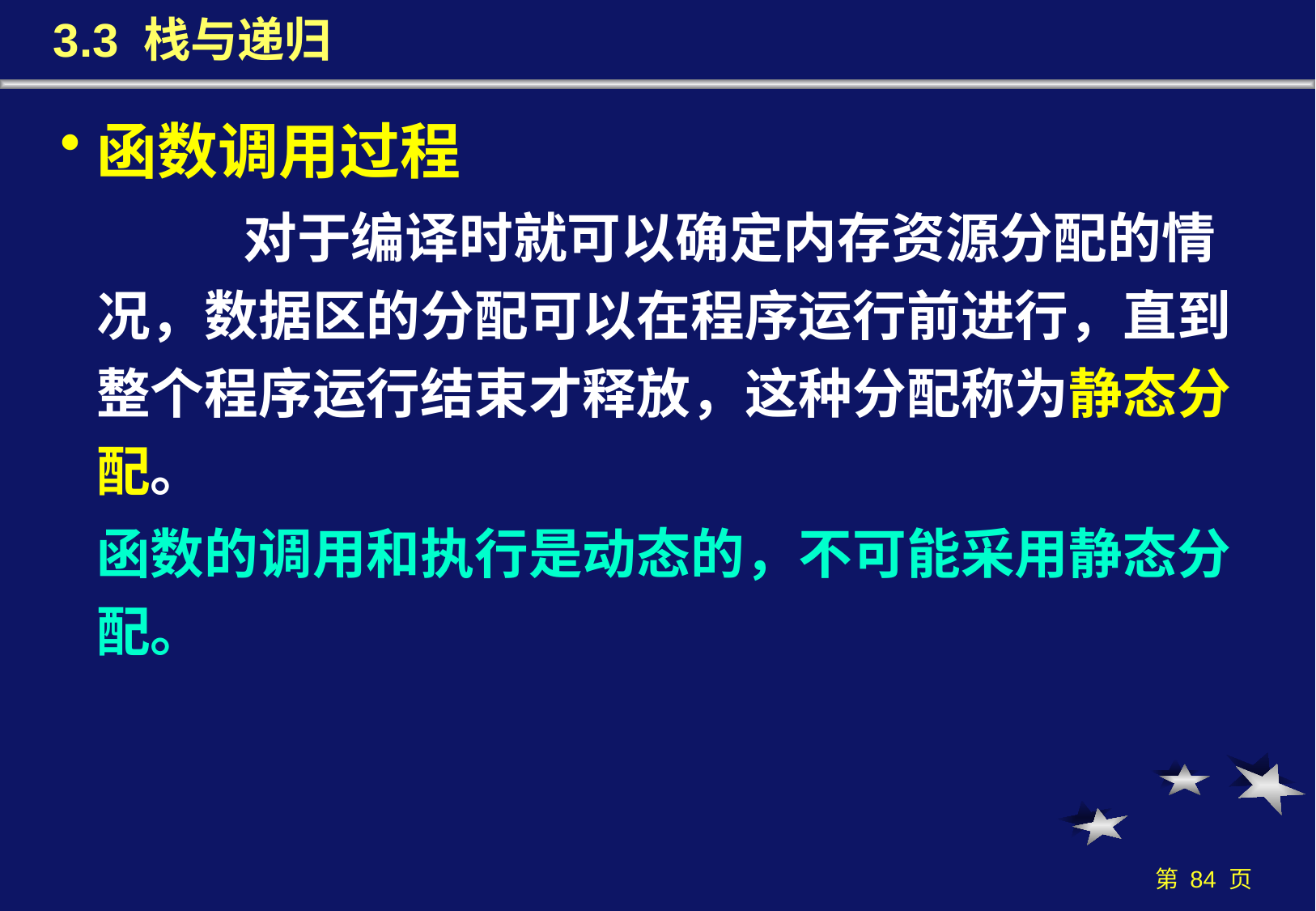

# 3.3 栈与递归
函数调用过程
		 对于编译时就可以确定内存资源分配的情况，数据区的分配可以在程序运行前进行，直到整个程序运行结束才释放，这种分配称为静态分配。
	函数的调用和执行是动态的，不可能采用静态分配。